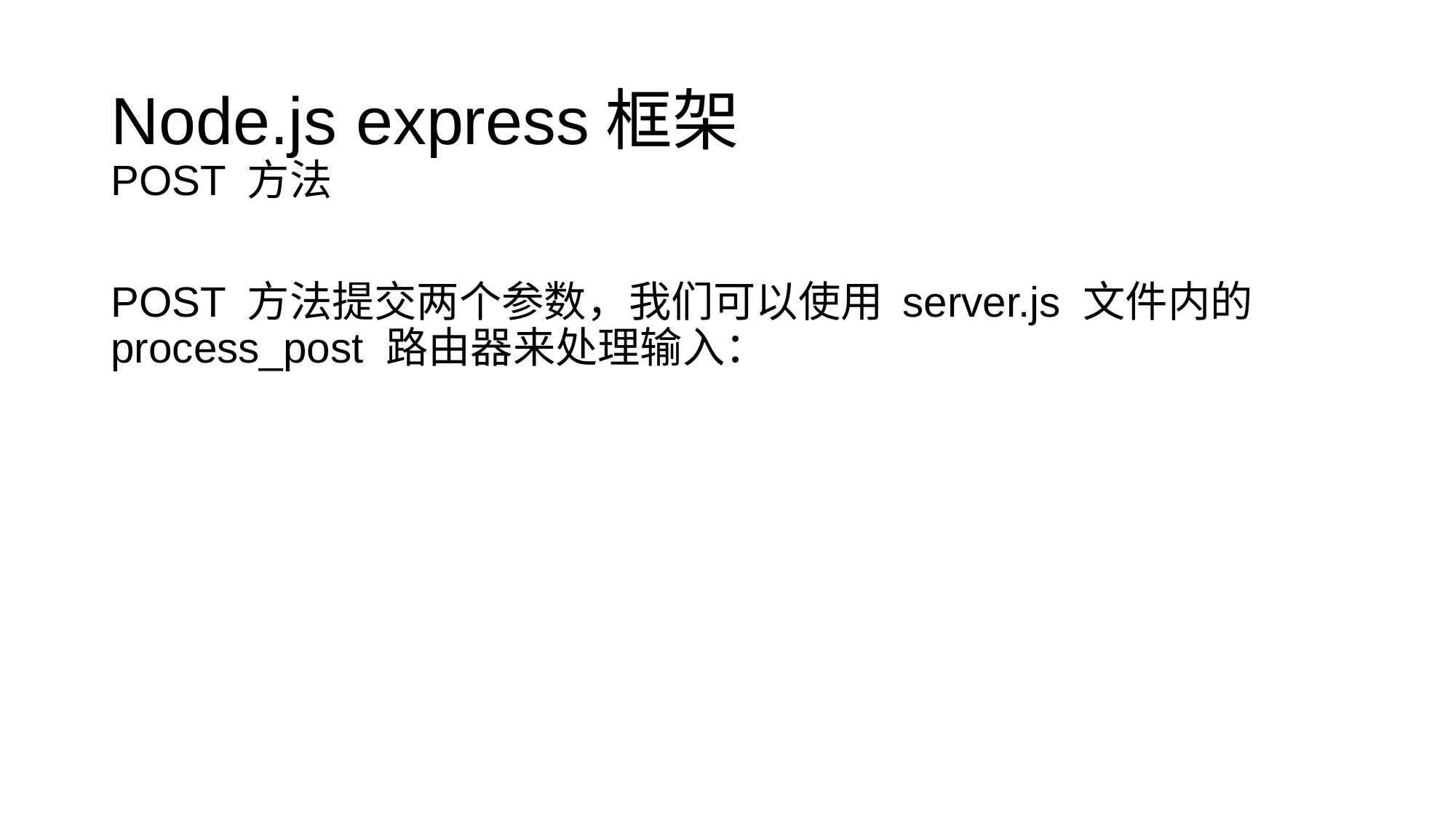

# Node.js express框架
POST 方法

POST 方法提交两个参数，我们可以使用 server.js 文件内的 process_post 路由器来处理输入：